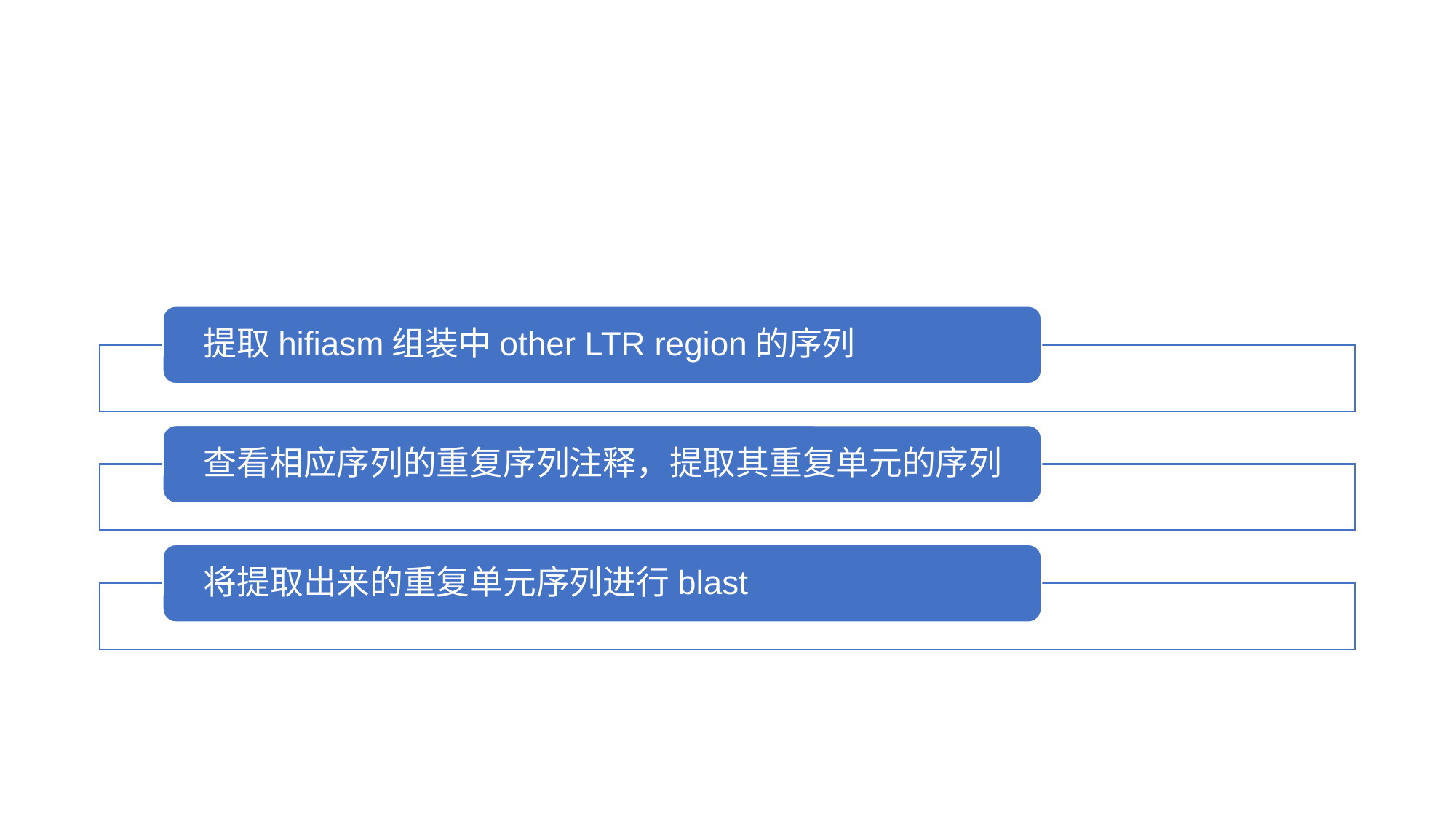

#
提取hifiasm组装中other LTR region的序列
查看相应序列的重复序列注释，提取其重复单元的序列
将提取出来的重复单元序列进行blast